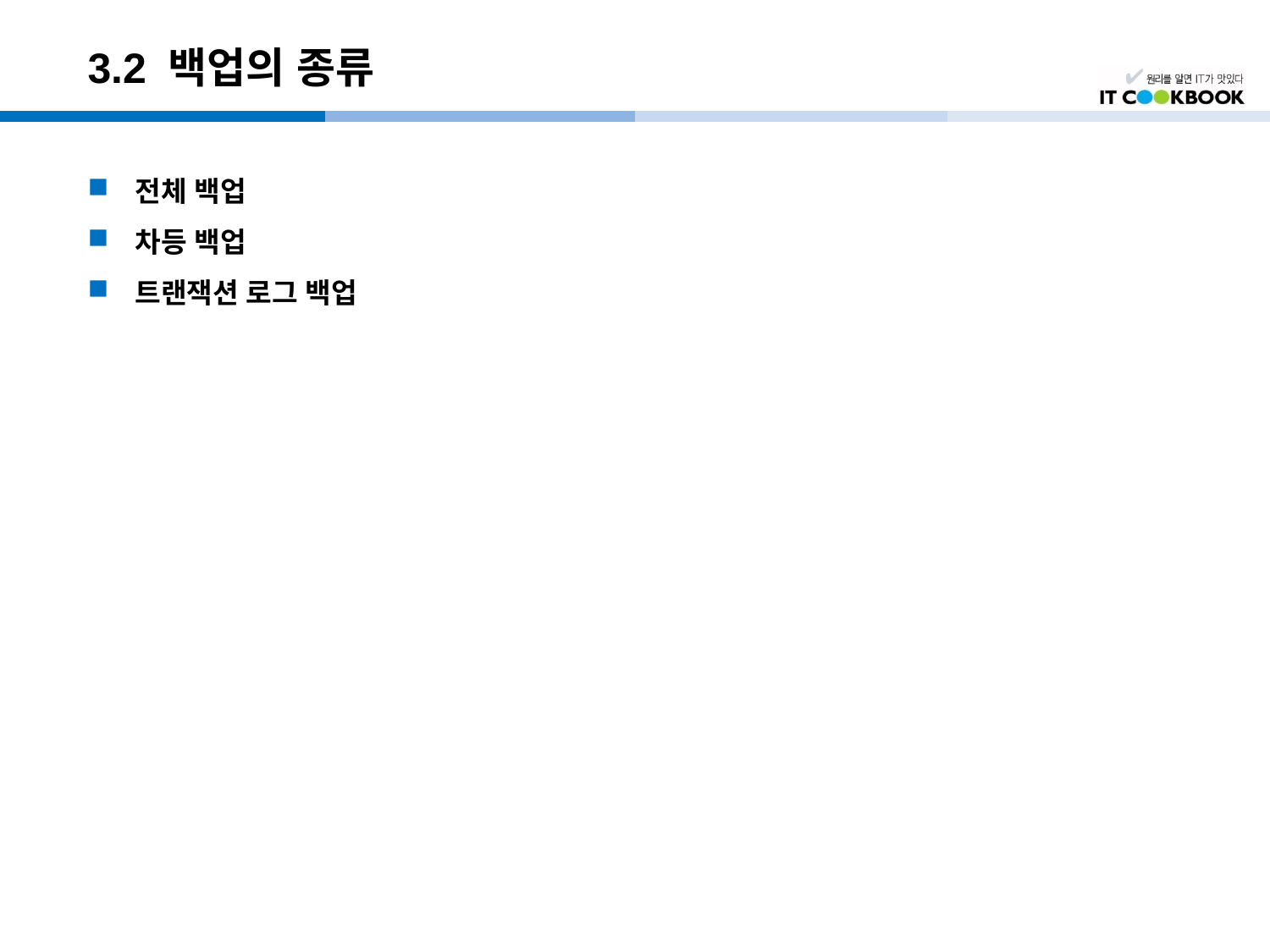

# 3.2 백업의 종류
전체 백업
차등 백업
트랜잭션 로그 백업